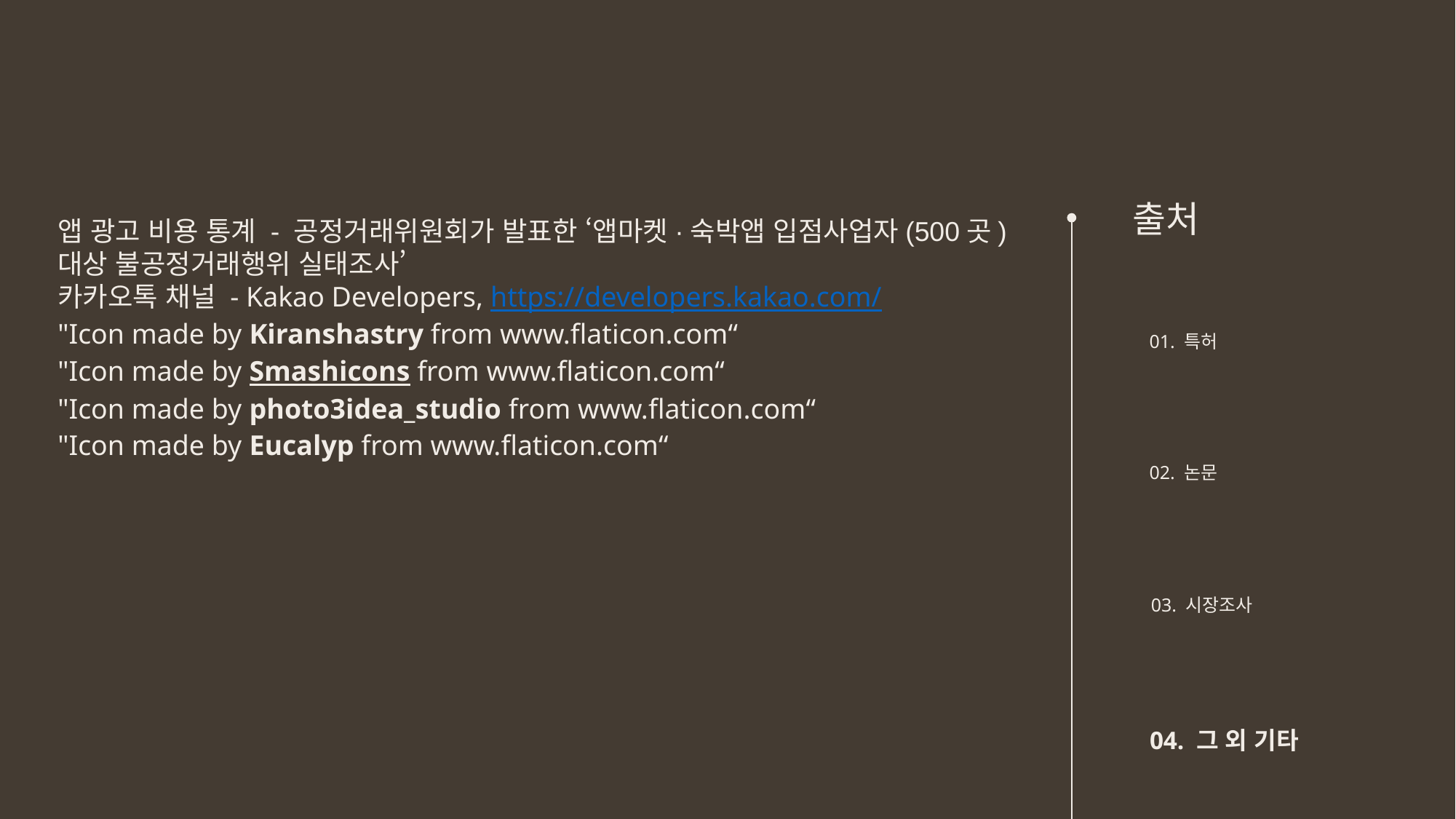

출처
앱 광고 비용 통계 - 공정거래위원회가 발표한 ‘앱마켓·숙박앱 입점사업자(500곳) 대상 불공정거래행위 실태조사’
카카오톡 채널 - Kakao Developers, https://developers.kakao.com/
"Icon made by Kiranshastry from www.flaticon.com“
"Icon made by Smashicons from www.flaticon.com“
"Icon made by photo3idea_studio from www.flaticon.com“
"Icon made by Eucalyp from www.flaticon.com“

01. 특허
02. 논문
03. 시장조사
04. 그 외 기타